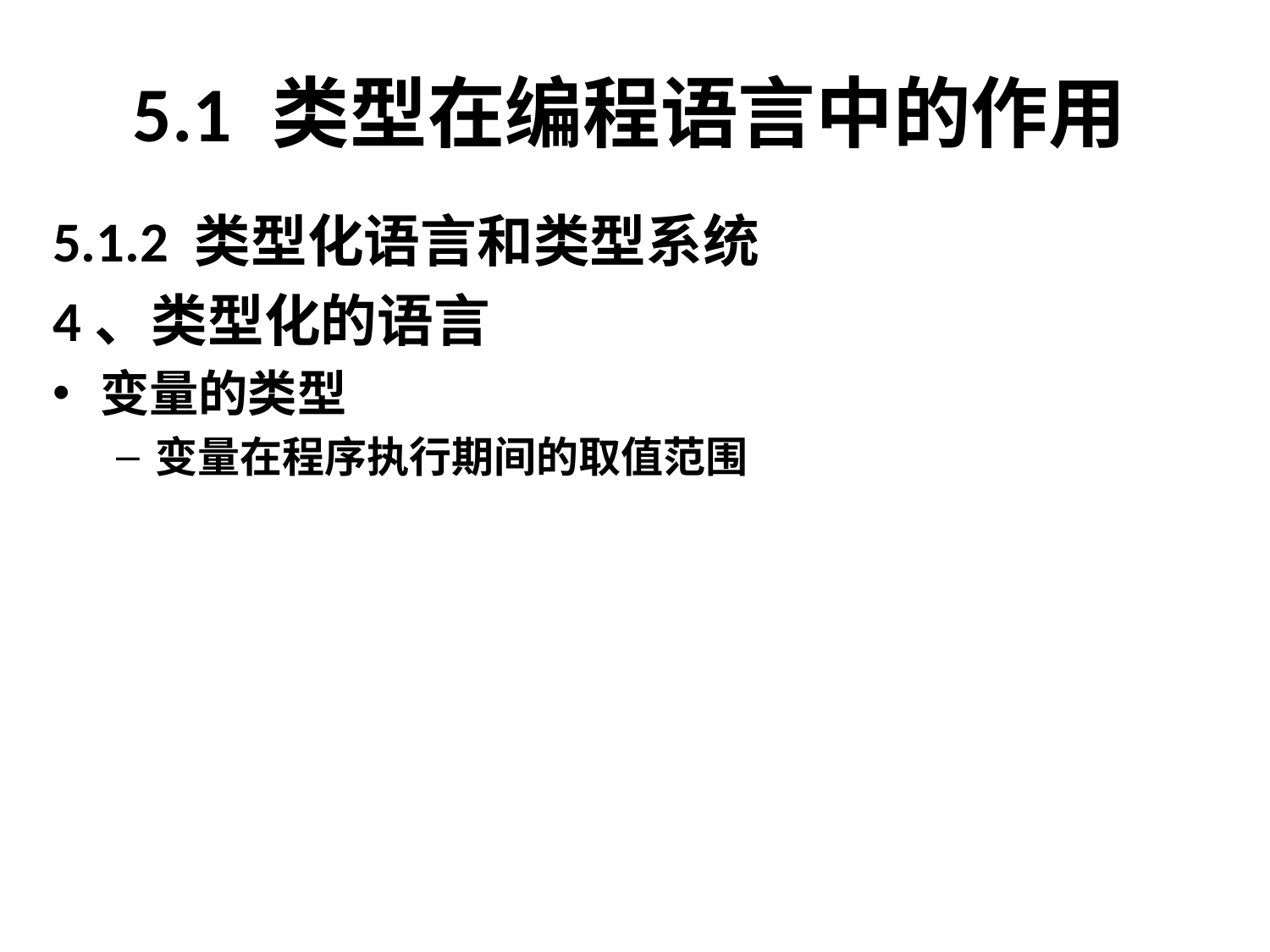

# 5.1 类型在编程语言中的作用
5.1.2 类型化语言和类型系统
4、类型化的语言
变量的类型
变量在程序执行期间的取值范围